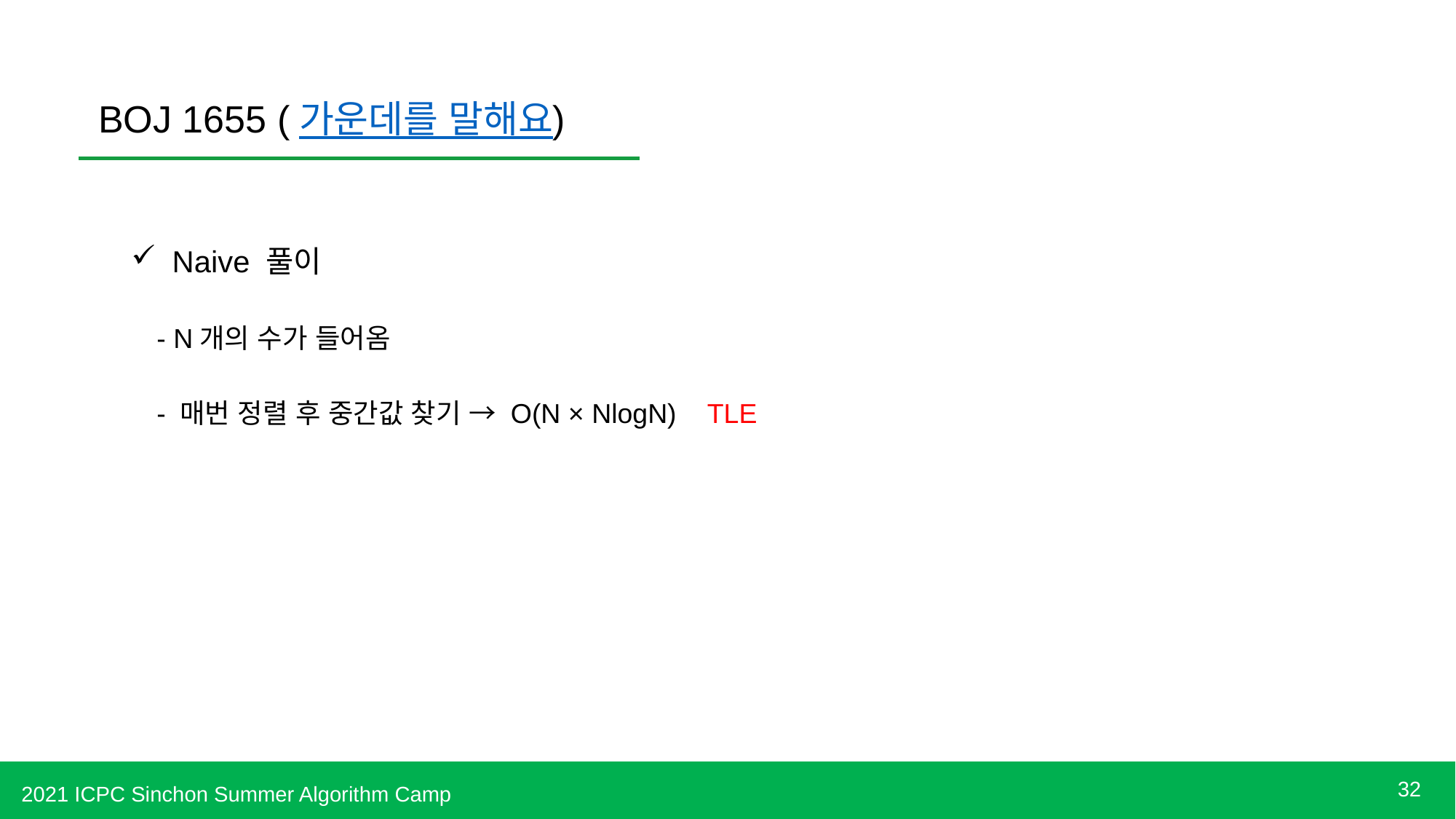

BOJ 1655 (가운데를 말해요)
Naive 풀이
- N개의 수가 들어옴
- 매번 정렬 후 중간값 찾기 → O(N × NlogN)    TLE

32
2021 ICPC Sinchon Summer Algorithm Camp